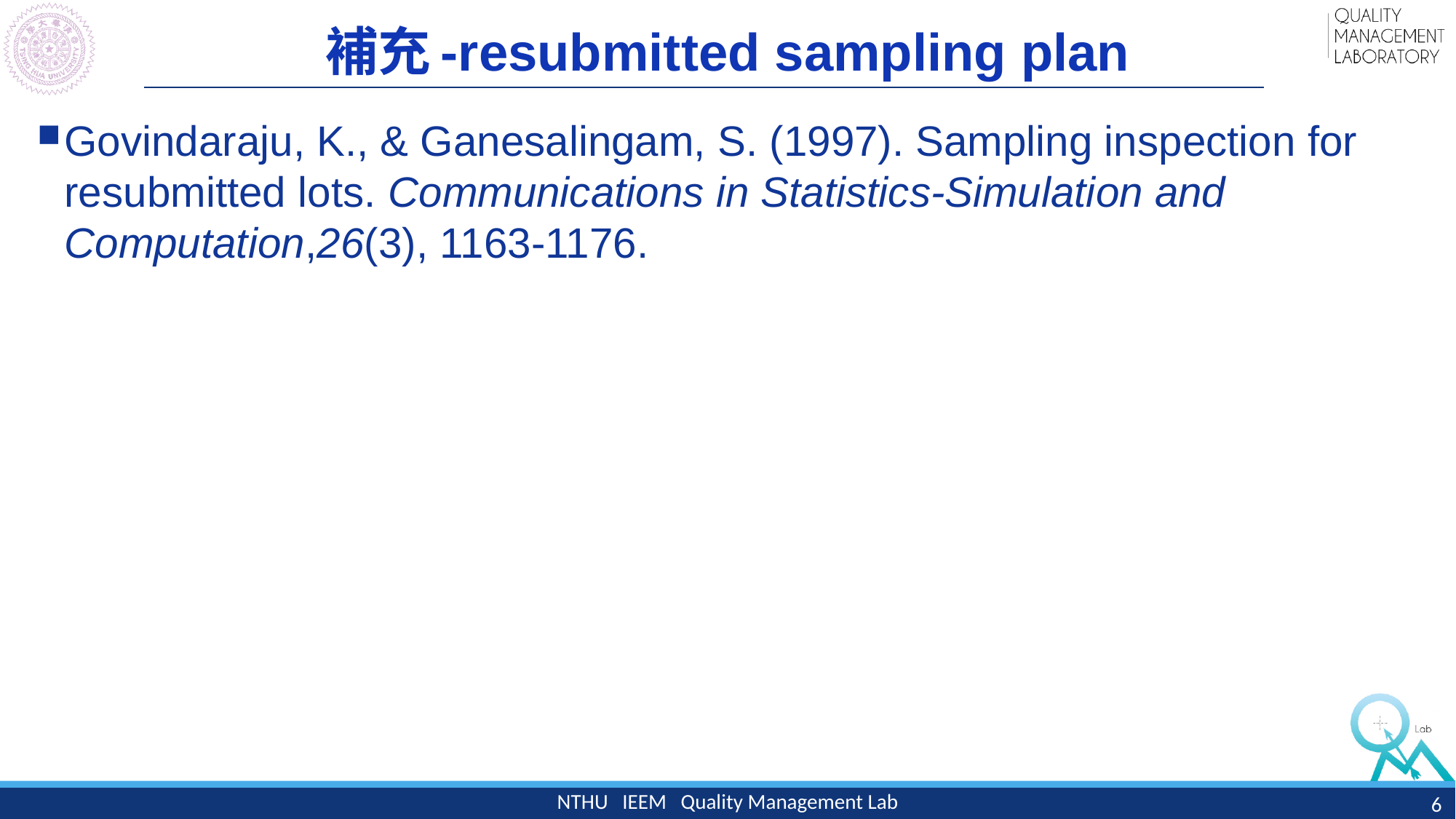

# 補充-resubmitted sampling plan
Govindaraju, K., & Ganesalingam, S. (1997). Sampling inspection for resubmitted lots. Communications in Statistics-Simulation and Computation,26(3), 1163-1176.
6